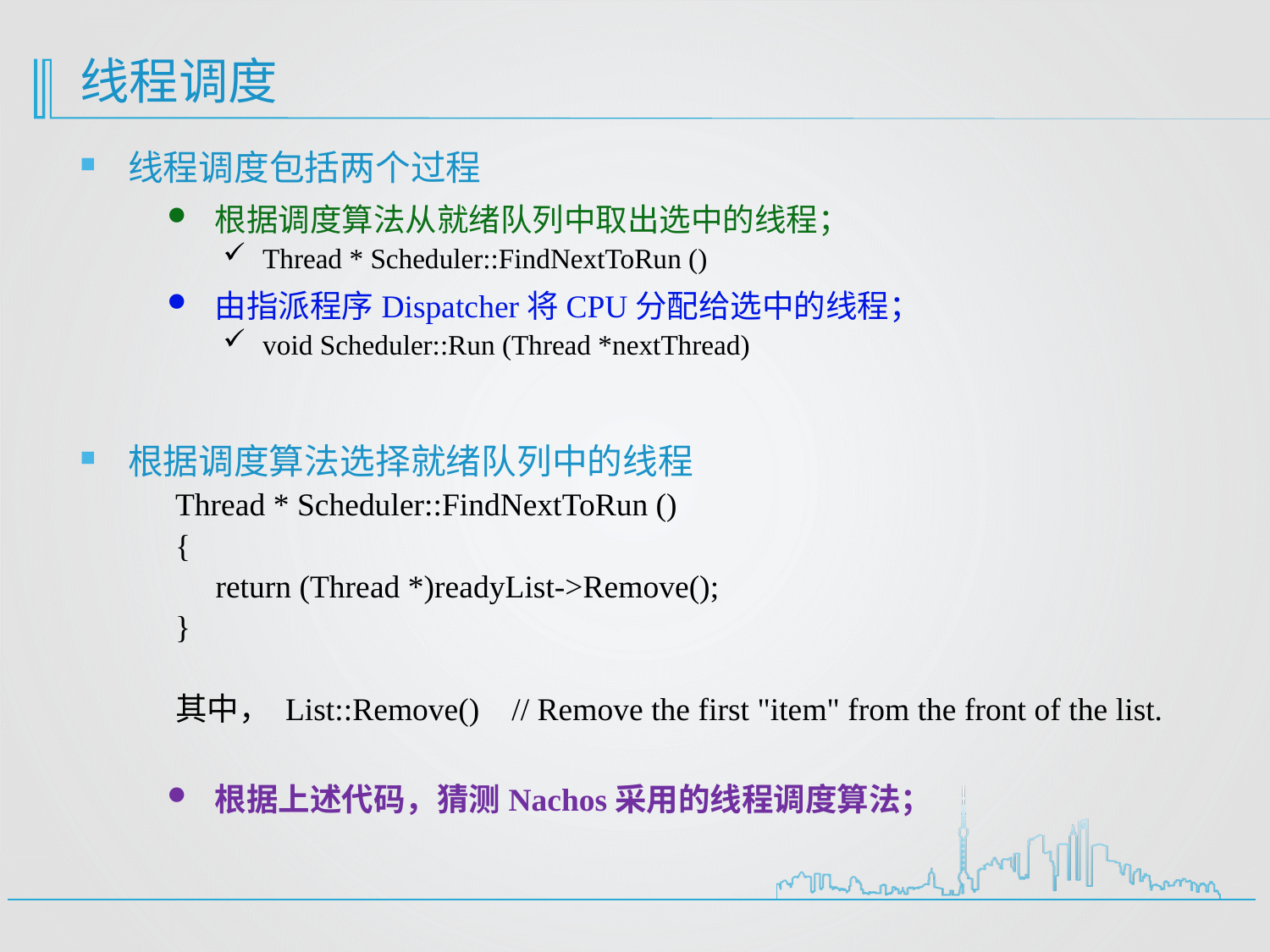

# 线程调度
线程调度包括两个过程
根据调度算法从就绪队列中取出选中的线程；
Thread * Scheduler::FindNextToRun ()
由指派程序Dispatcher将CPU分配给选中的线程；
void Scheduler::Run (Thread *nextThread)

根据调度算法选择就绪队列中的线程
Thread * Scheduler::FindNextToRun ()
{
     return (Thread *)readyList->Remove();
}

其中， List::Remove()    // Remove the first "item" from the front of the list.

根据上述代码，猜测Nachos采用的线程调度算法；